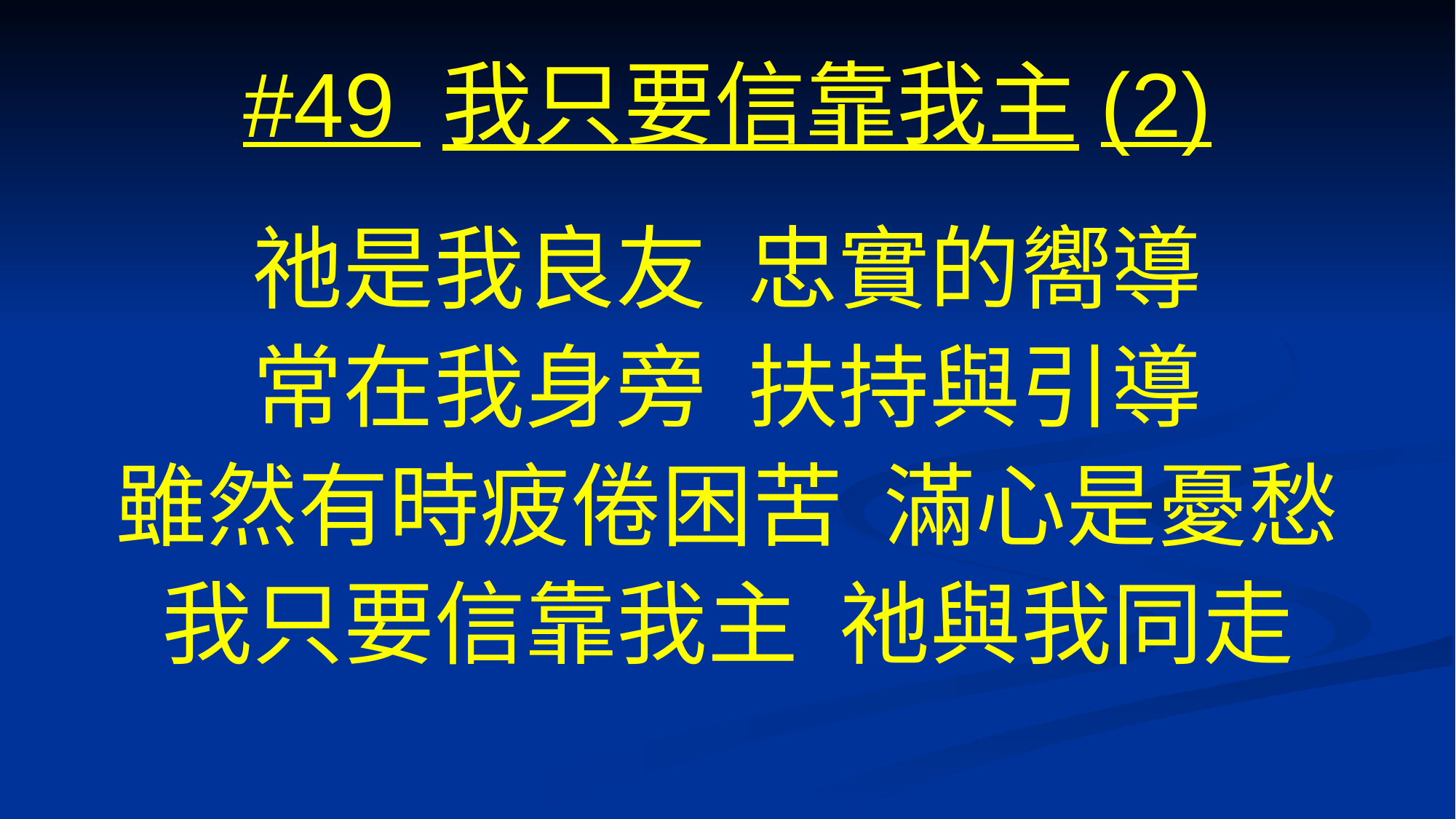

# #49 我只要信靠我主(2)
祂是我良友  忠實的嚮導
常在我身旁  扶持與引導
雖然有時疲倦困苦  滿心是憂愁
我只要信靠我主  祂與我同走